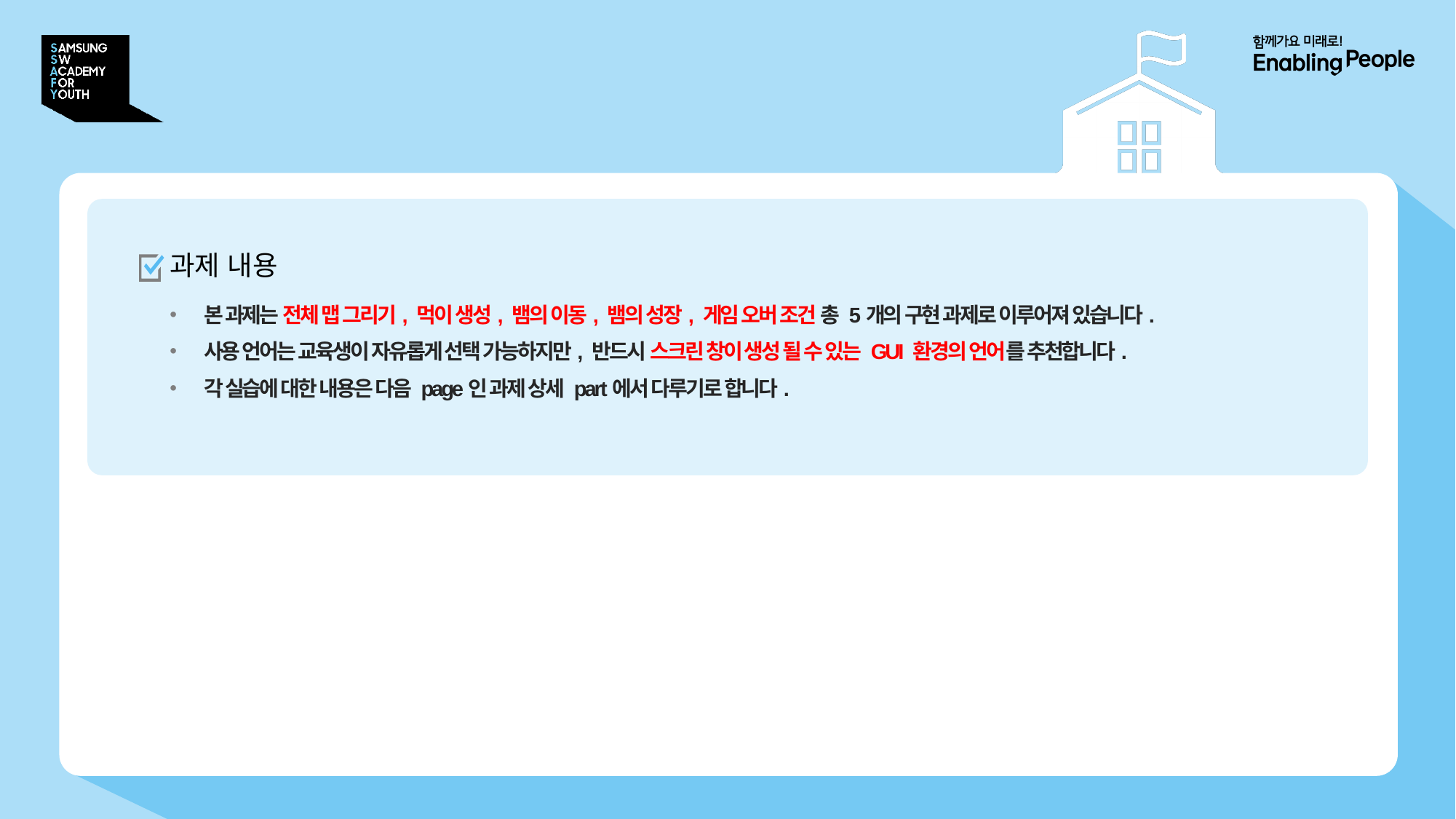

# 실습 과제

과제 내용
본 과제는 전체 맵 그리기, 먹이 생성, 뱀의 이동, 뱀의 성장, 게임 오버 조건 총 5개의 구현 과제로 이루어져 있습니다.
사용 언어는 교육생이 자유롭게 선택 가능하지만, 반드시 스크린 창이 생성 될 수 있는 GUI 환경의 언어를 추천합니다.
각 실습에 대한 내용은 다음 page인 과제 상세 part에서 다루기로 합니다.